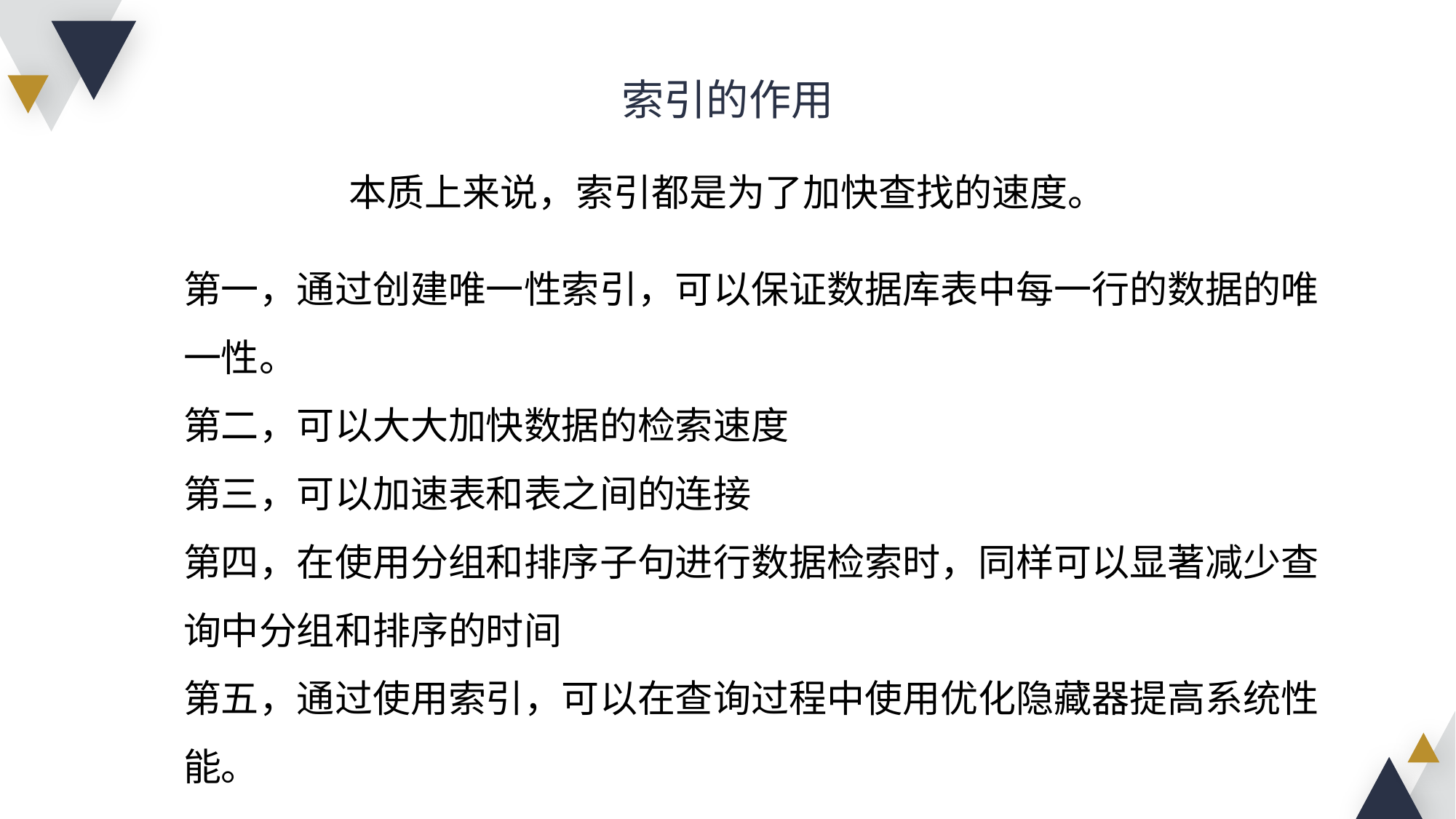

索引的作用
本质上来说，索引都是为了加快查找的速度。
第一，通过创建唯一性索引，可以保证数据库表中每一行的数据的唯一性。
第二，可以大大加快数据的检索速度
第三，可以加速表和表之间的连接
第四，在使用分组和排序子句进行数据检索时，同样可以显著减少查询中分组和排序的时间
第五，通过使用索引，可以在查询过程中使用优化隐藏器提高系统性能。